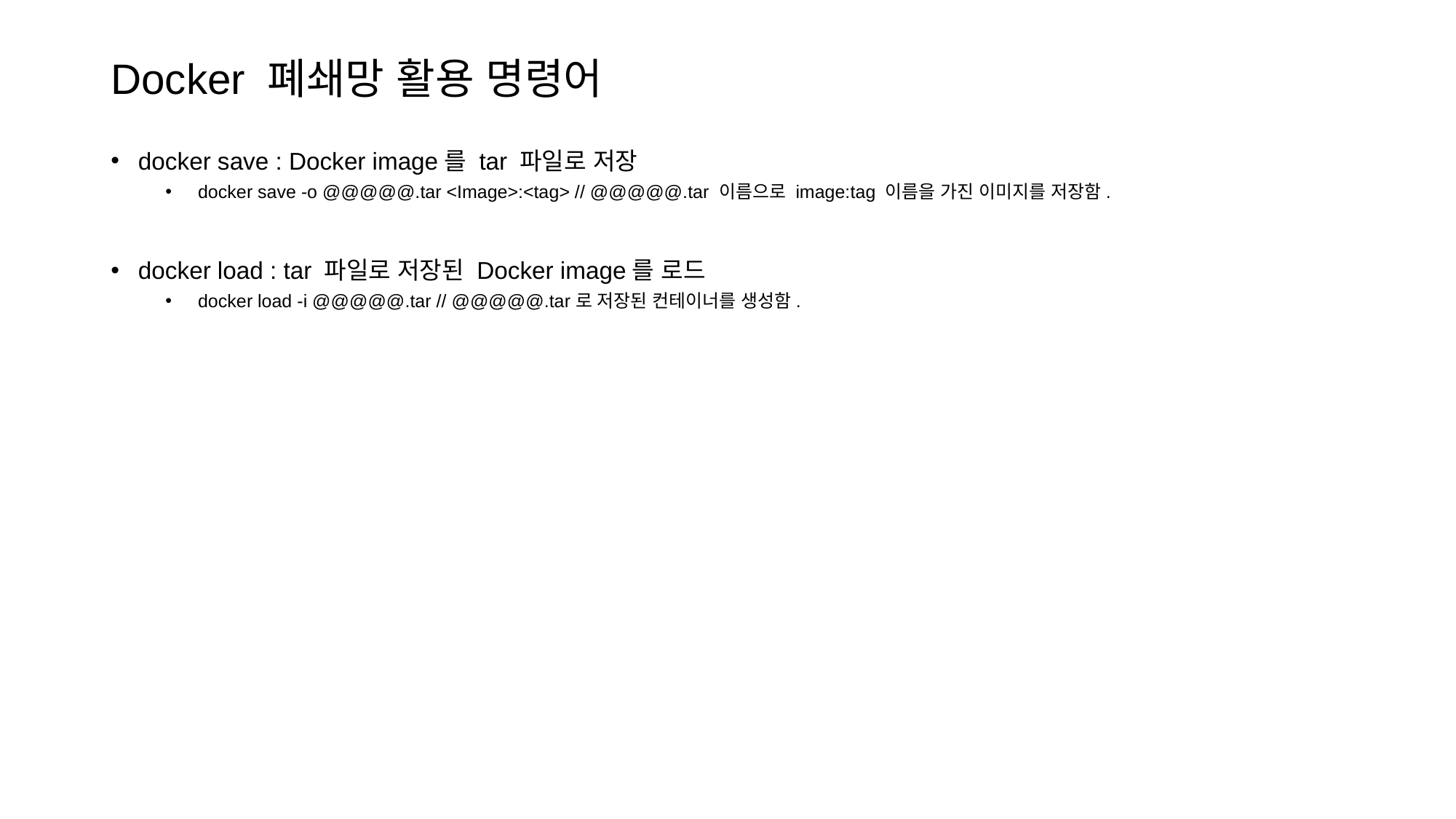

# Docker 폐쇄망 활용 명령어
docker save : Docker image를 tar 파일로 저장
 docker save -o @@@@@.tar <Image>:<tag> // @@@@@.tar 이름으로 image:tag 이름을 가진 이미지를 저장함.

docker load : tar 파일로 저장된 Docker image를 로드
 docker load -i @@@@@.tar // @@@@@.tar로 저장된 컨테이너를 생성함.